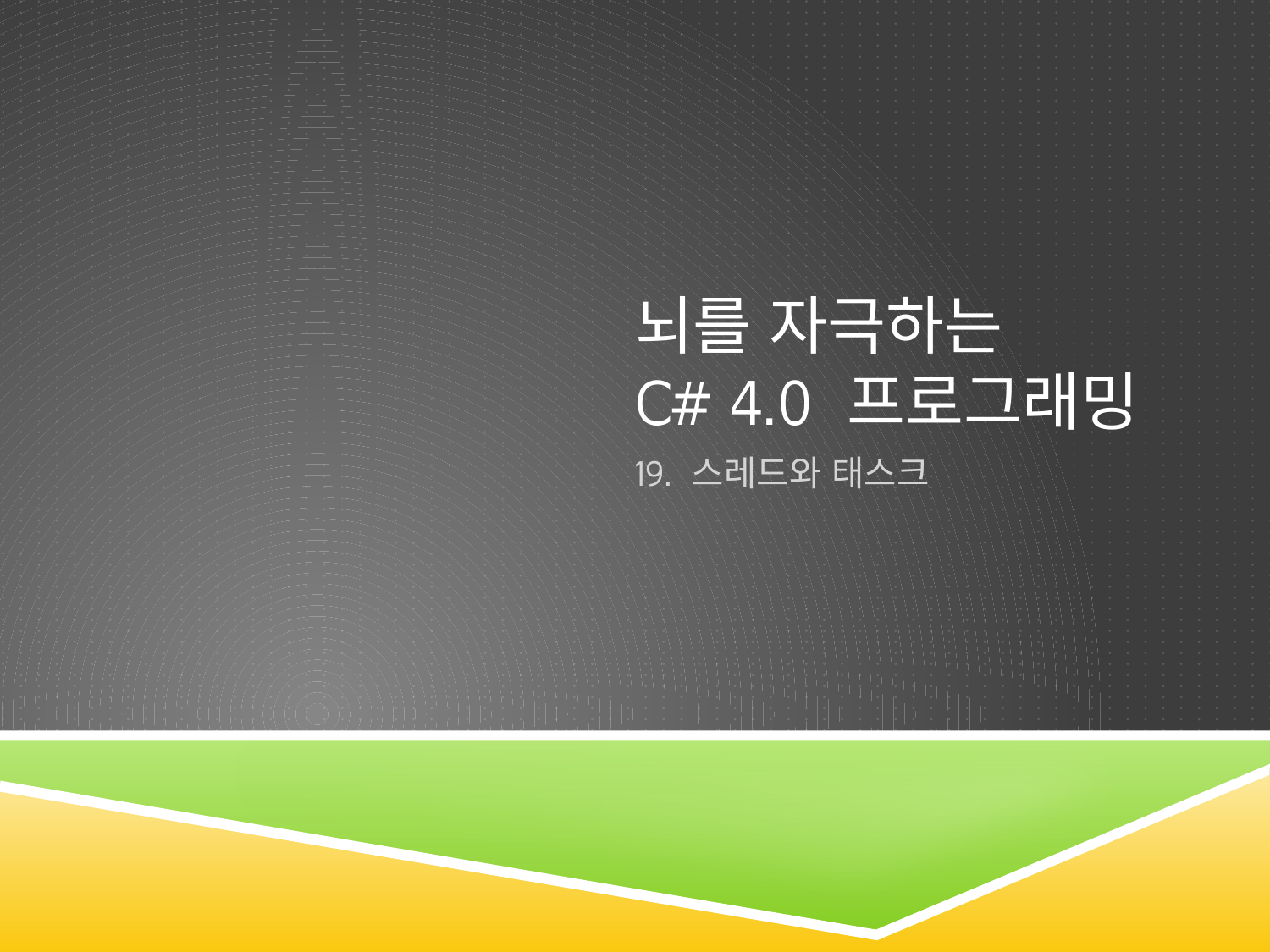

# 뇌를 자극하는 C# 4.0 프로그래밍
19. 스레드와 태스크